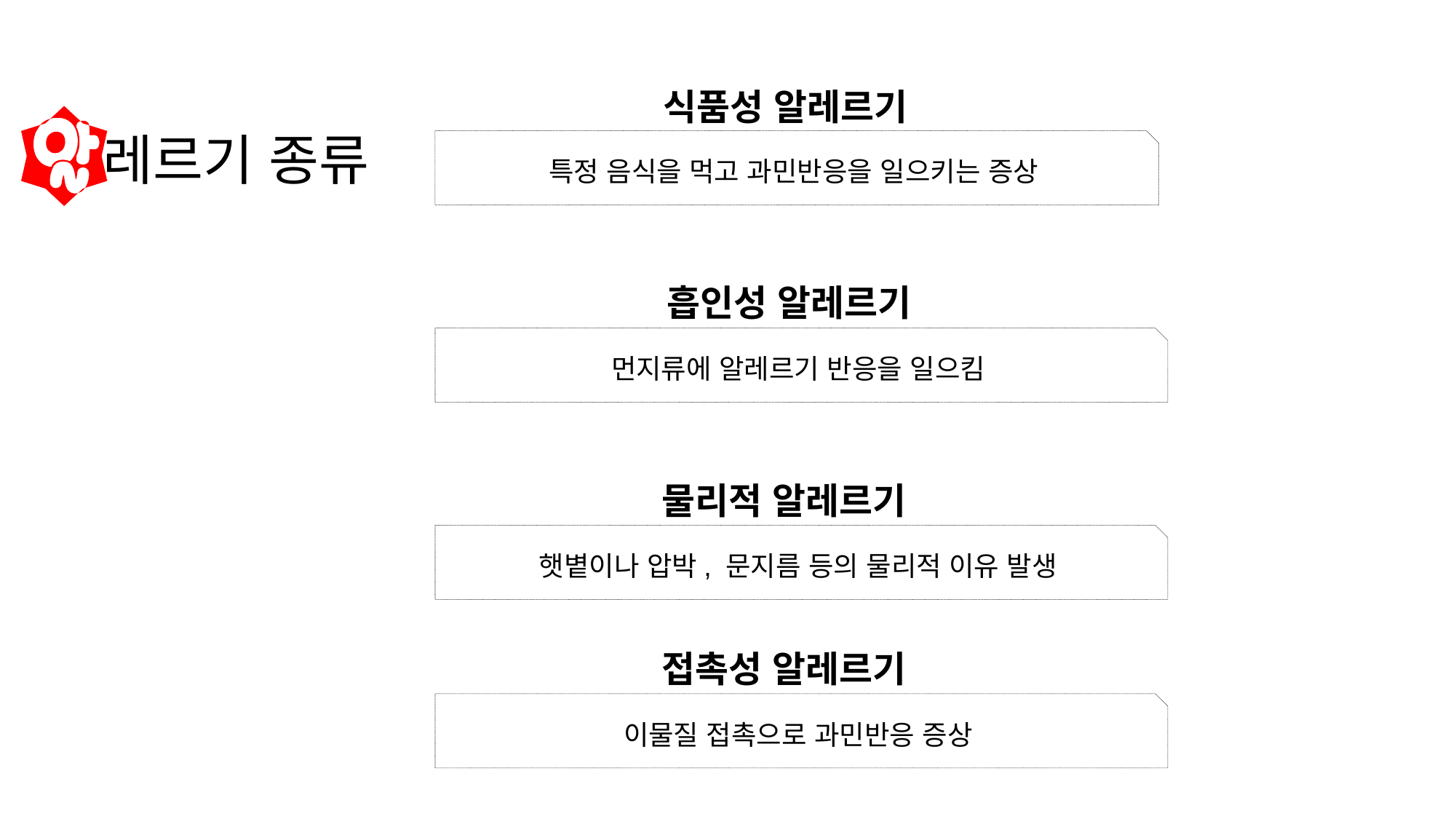

식품성 알레르기

# 레르기 종류
특정 음식을 먹고 과민반응을 일으키는 증상
흡인성 알레르기
먼지류에 알레르기 반응을 일으킴
물리적 알레르기
햇볕이나 압박, 문지름 등의 물리적 이유 발생
접촉성 알레르기
이물질 접촉으로 과민반응 증상